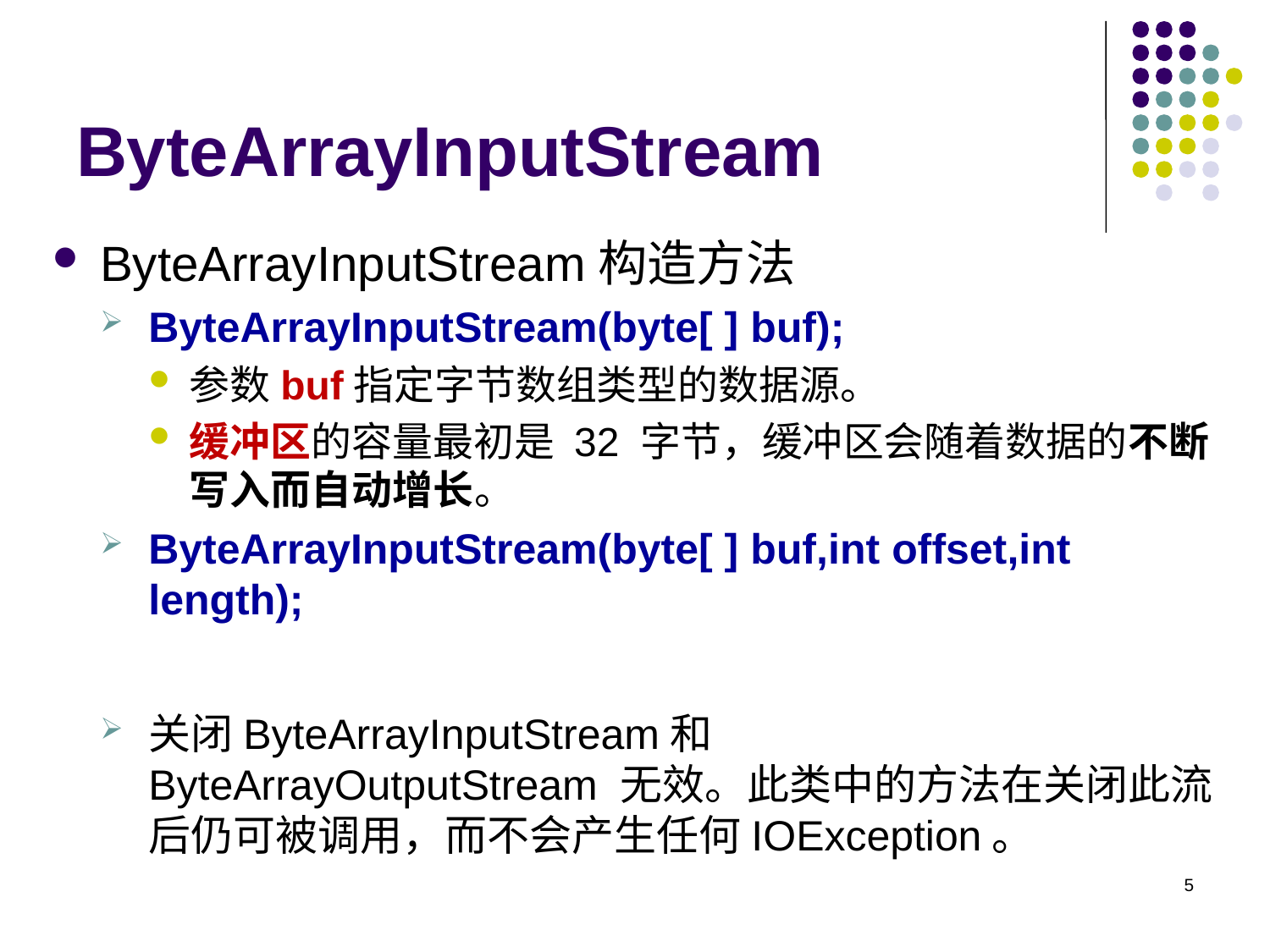

# ByteArrayInputStream
ByteArrayInputStream构造方法
ByteArrayInputStream(byte[ ] buf);
参数buf指定字节数组类型的数据源。
缓冲区的容量最初是 32 字节，缓冲区会随着数据的不断写入而自动增长。
ByteArrayInputStream(byte[ ] buf,int offset,int length);

关闭ByteArrayInputStream和ByteArrayOutputStream 无效。此类中的方法在关闭此流后仍可被调用，而不会产生任何IOException。
5